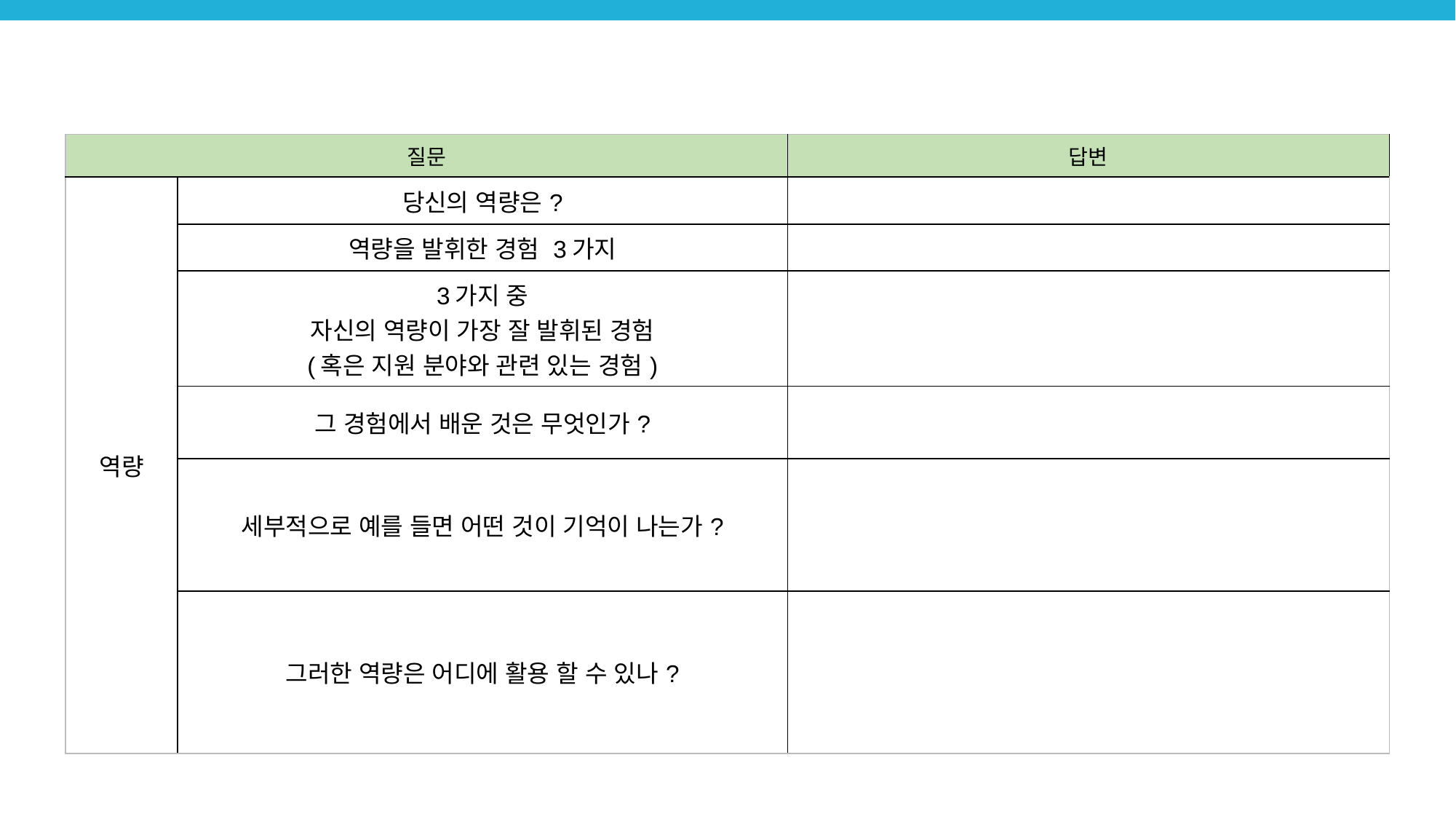

04/ 직무분석의 활용
| 질문 |  | 답변 |
| --- | --- | --- |
| 역량 | 당신의 역량은? |  |
|  | 역량을 발휘한 경험 3가지 |  |
|  | 3가지 중 자신의 역량이 가장 잘 발휘된 경험 (혹은 지원 분야와 관련 있는 경험) |  |
|  | 그 경험에서 배운 것은 무엇인가? |  |
|  | 세부적으로 예를 들면 어떤 것이 기억이 나는가? |  |
|  | 그러한 역량은 어디에 활용 할 수 있나? |  |